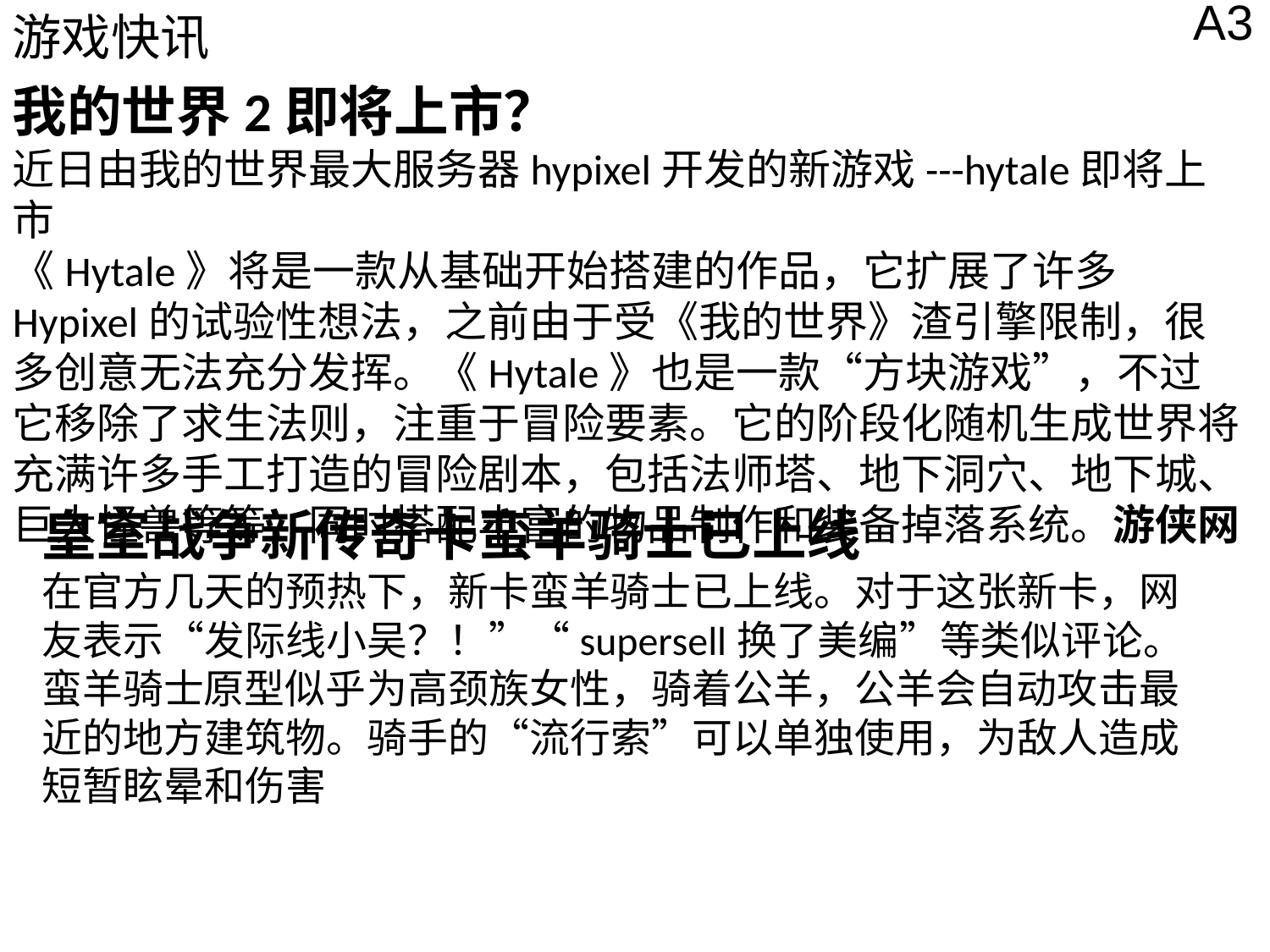

游戏快讯
A3
我的世界2即将上市？
近日由我的世界最大服务器hypixel开发的新游戏---hytale即将上市
《Hytale》将是一款从基础开始搭建的作品，它扩展了许多Hypixel的试验性想法，之前由于受《我的世界》渣引擎限制，很多创意无法充分发挥。《Hytale》也是一款“方块游戏”，不过它移除了求生法则，注重于冒险要素。它的阶段化随机生成世界将充满许多手工打造的冒险剧本，包括法师塔、地下洞穴、地下城、巨大怪兽等等，同时搭配丰富的物品制作和装备掉落系统。游侠网
皇室战争新传奇卡蛮羊骑士已上线
在官方几天的预热下，新卡蛮羊骑士已上线。对于这张新卡，网友表示“发际线小吴？！”“supersell换了美编”等类似评论。
蛮羊骑士原型似乎为高颈族女性，骑着公羊，公羊会自动攻击最近的地方建筑物。骑手的“流行索”可以单独使用，为敌人造成短暂眩晕和伤害